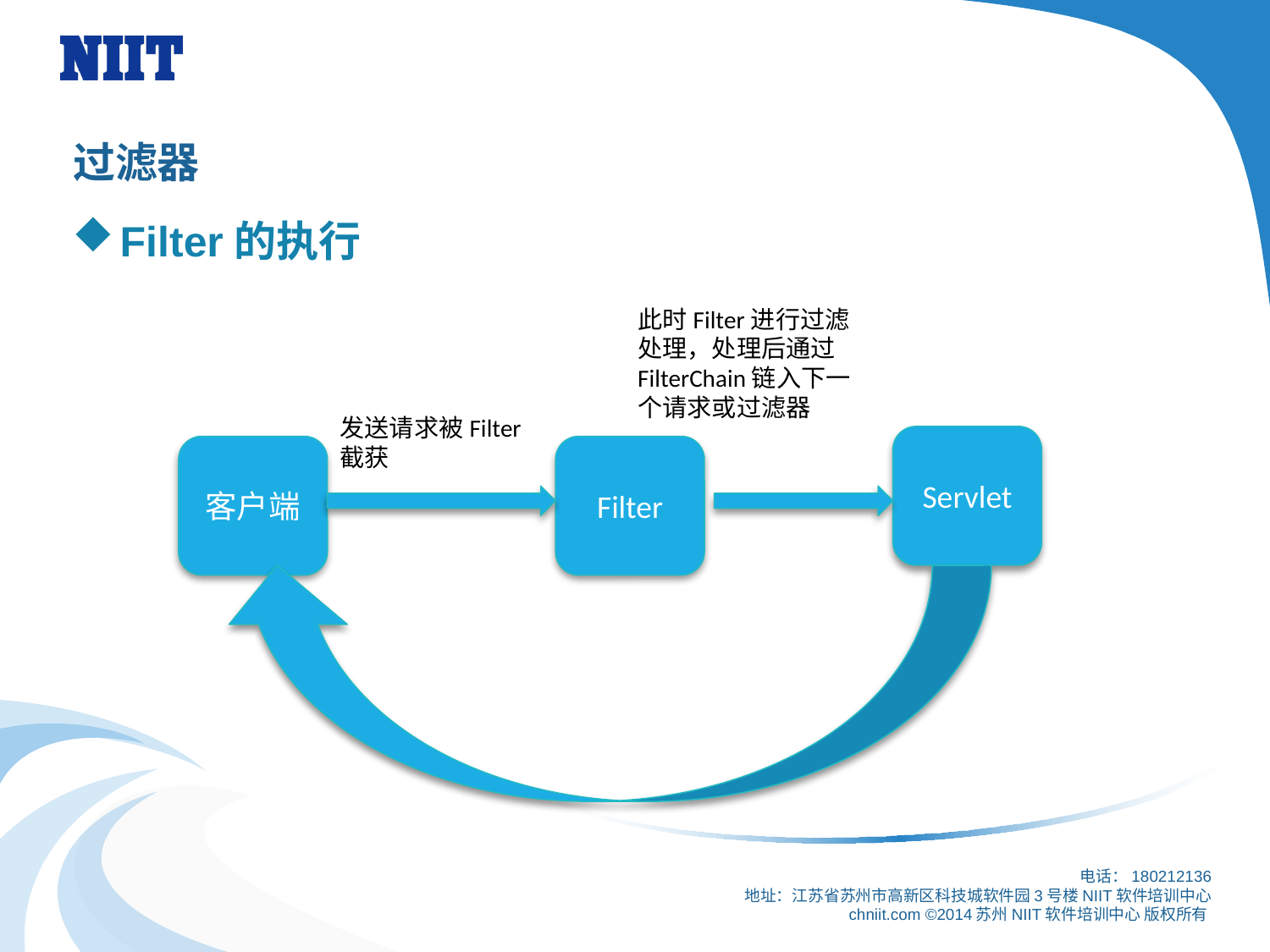

# 过滤器
Filter的执行
此时Filter进行过滤处理，处理后通过FilterChain链入下一个请求或过滤器
发送请求被Filter截获
Servlet
客户端
Filter